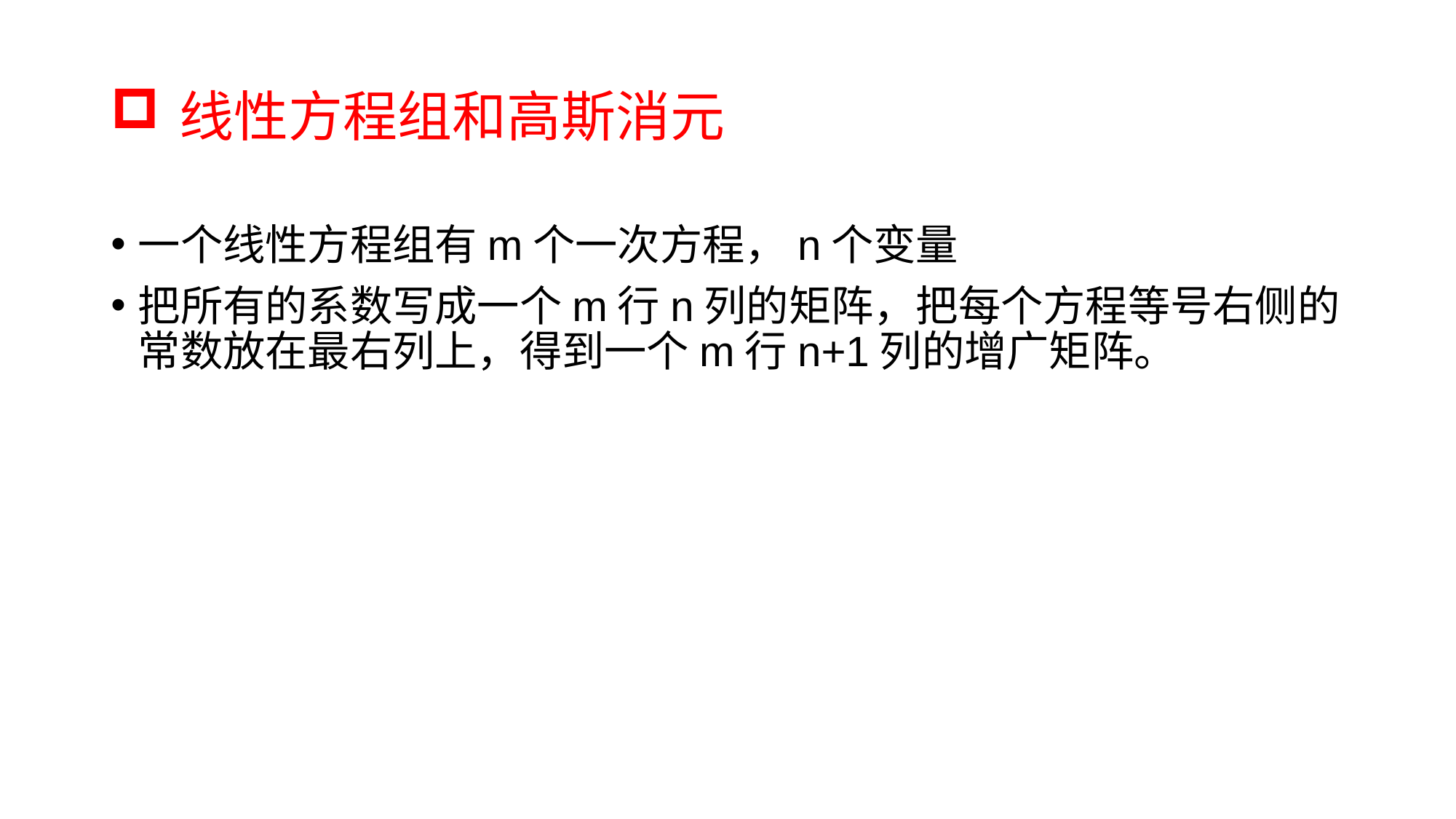

# 线性方程组和高斯消元
一个线性方程组有m个一次方程，n个变量
把所有的系数写成一个m行n列的矩阵，把每个方程等号右侧的常数放在最右列上，得到一个m行n+1列的增广矩阵。